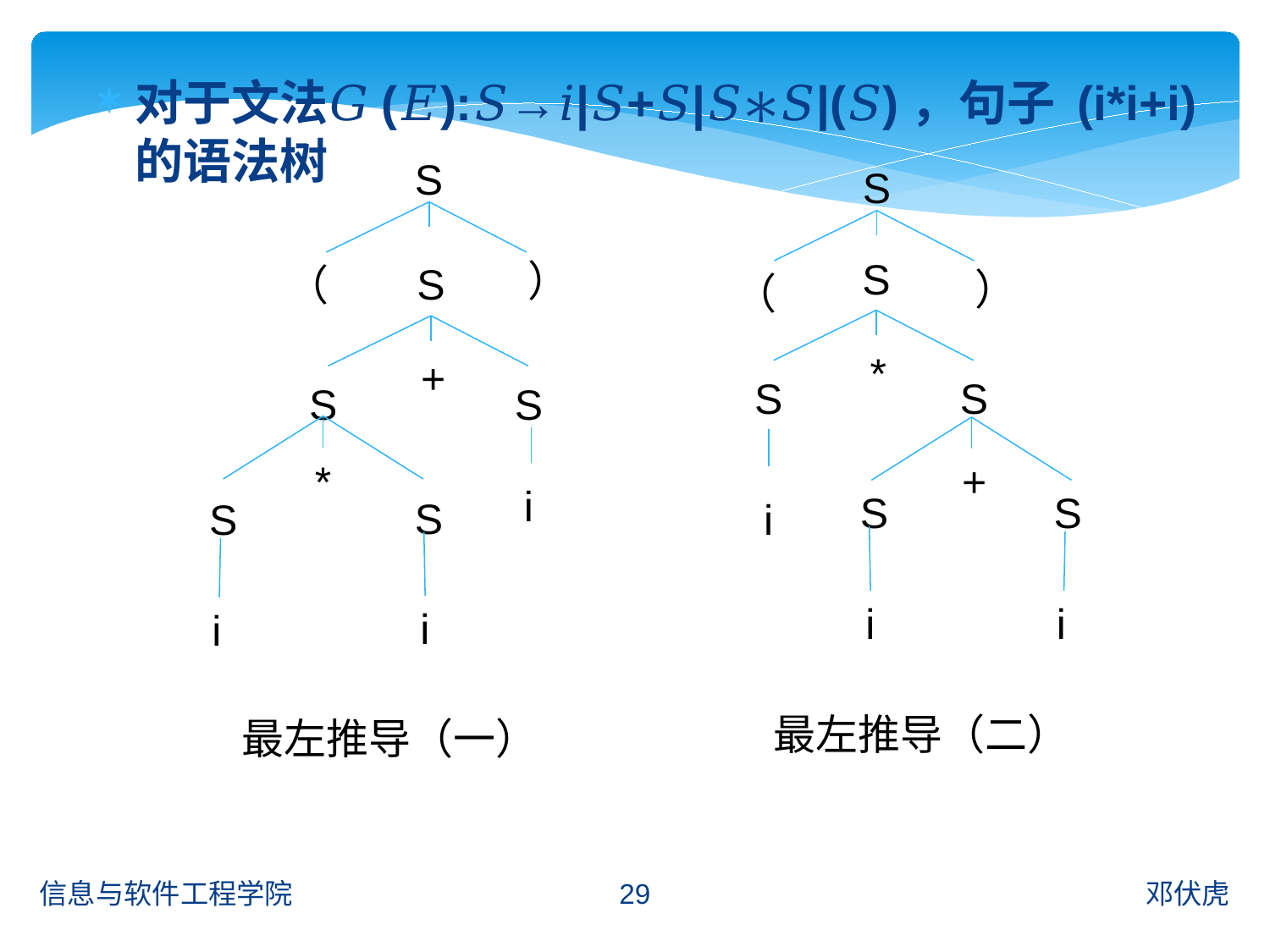

对于文法𝐺(𝐸):𝑆→𝑖|𝑆+𝑆|𝑆∗𝑆|(𝑆)，句子 (i*i+i)的语法树
S
S
S
*
S
S
+
S
S
i
i
i
）
S
+
S
S
*
i
S
S
i
i
（
）
（
最左推导（二）
最左推导（一）
29
信息与软件工程学院
邓伏虎